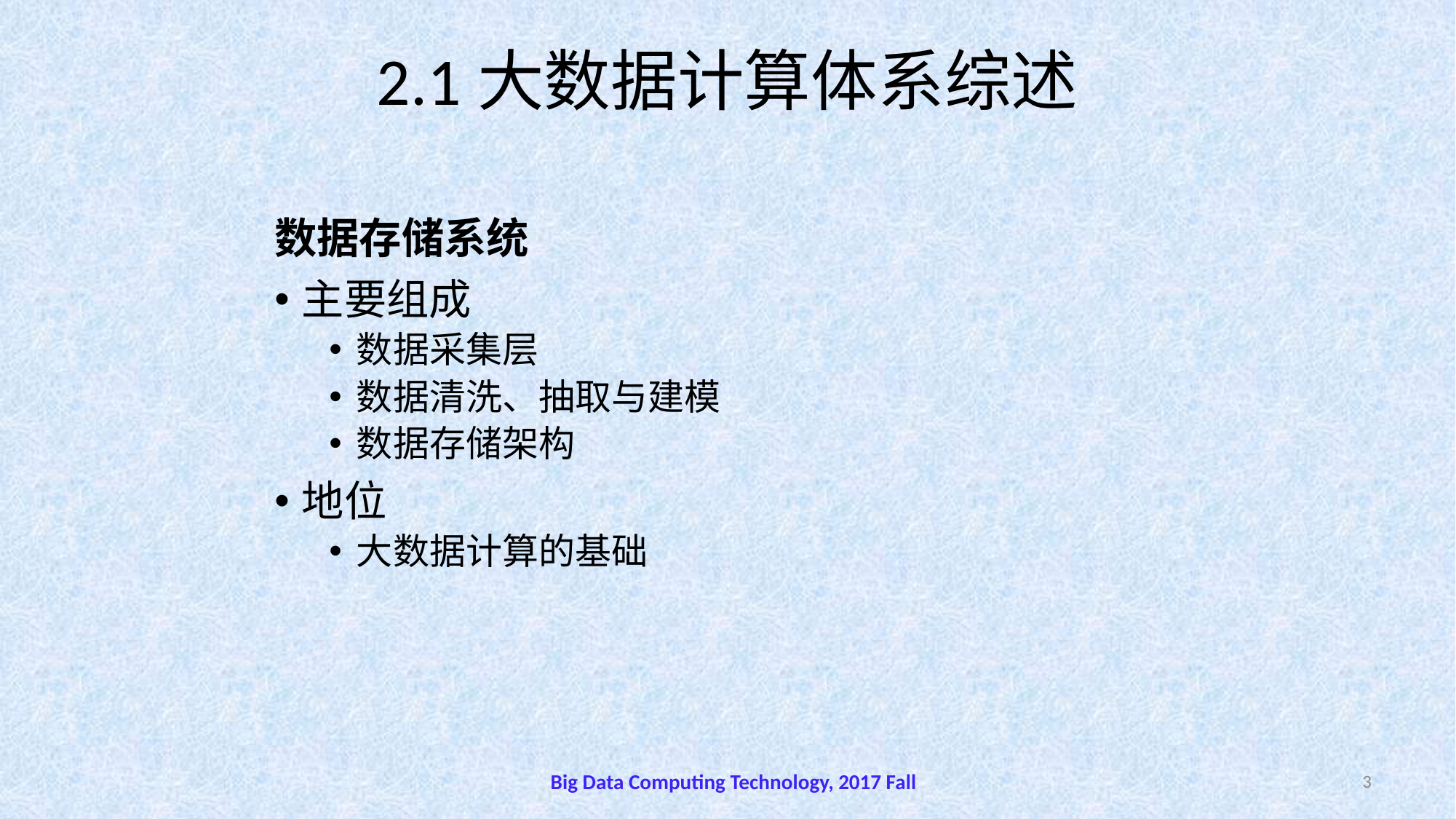

# 2.1大数据计算体系综述
数据存储系统
主要组成
数据采集层
数据清洗、抽取与建模
数据存储架构
地位
大数据计算的基础
Big Data Computing Technology, 2017 Fall
3